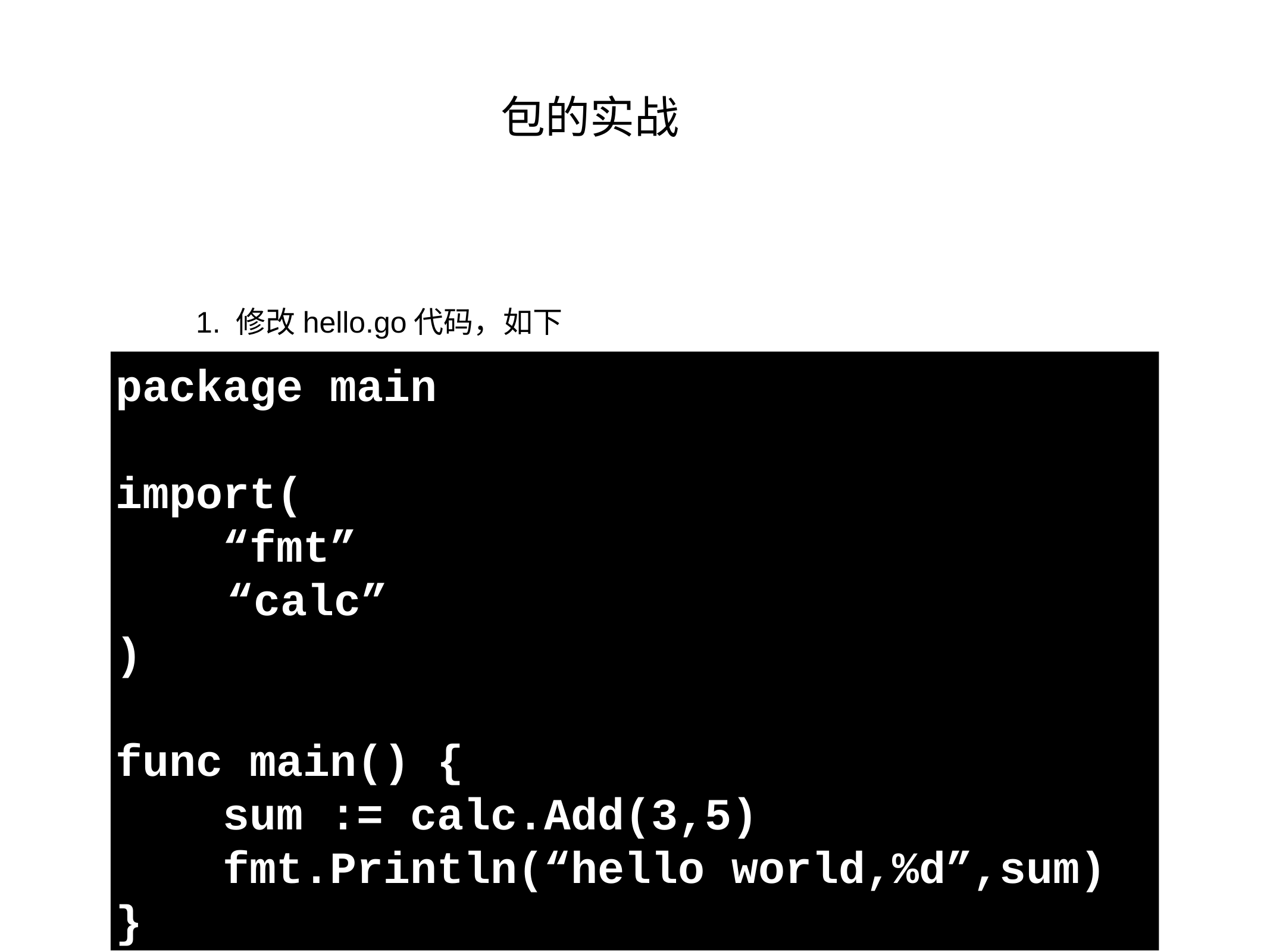

包的实战
1. 修改hello.go代码，如下
package main

import(
    “fmt”
“calc”
)

func main() {
    sum := calc.Add(3,5)
    fmt.Println(“hello world,%d”,sum)
}